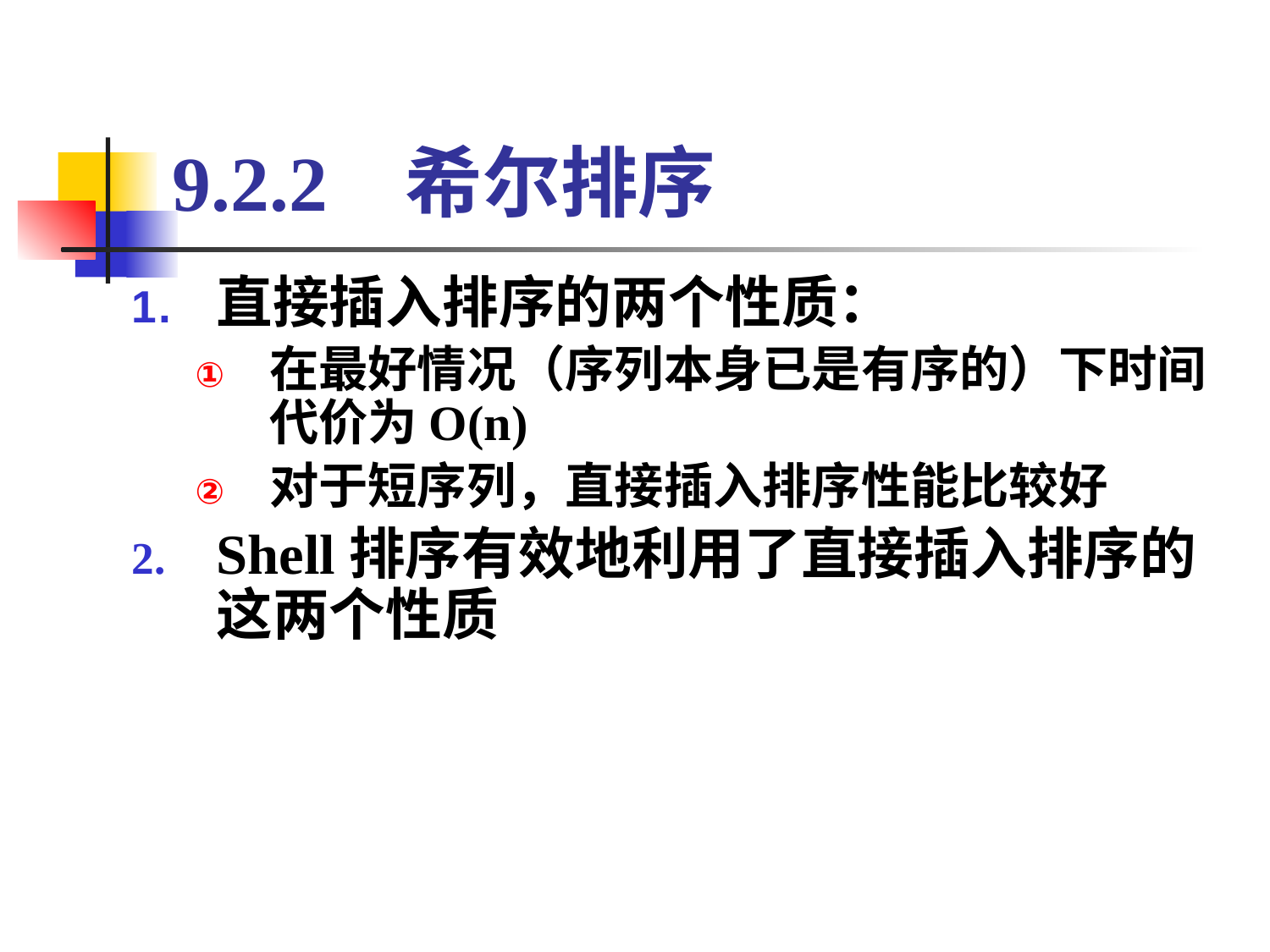

# 9.2.2   希尔排序
直接插入排序的两个性质：
在最好情况（序列本身已是有序的）下时间代价为O(n)
对于短序列，直接插入排序性能比较好
Shell排序有效地利用了直接插入排序的这两个性质

17